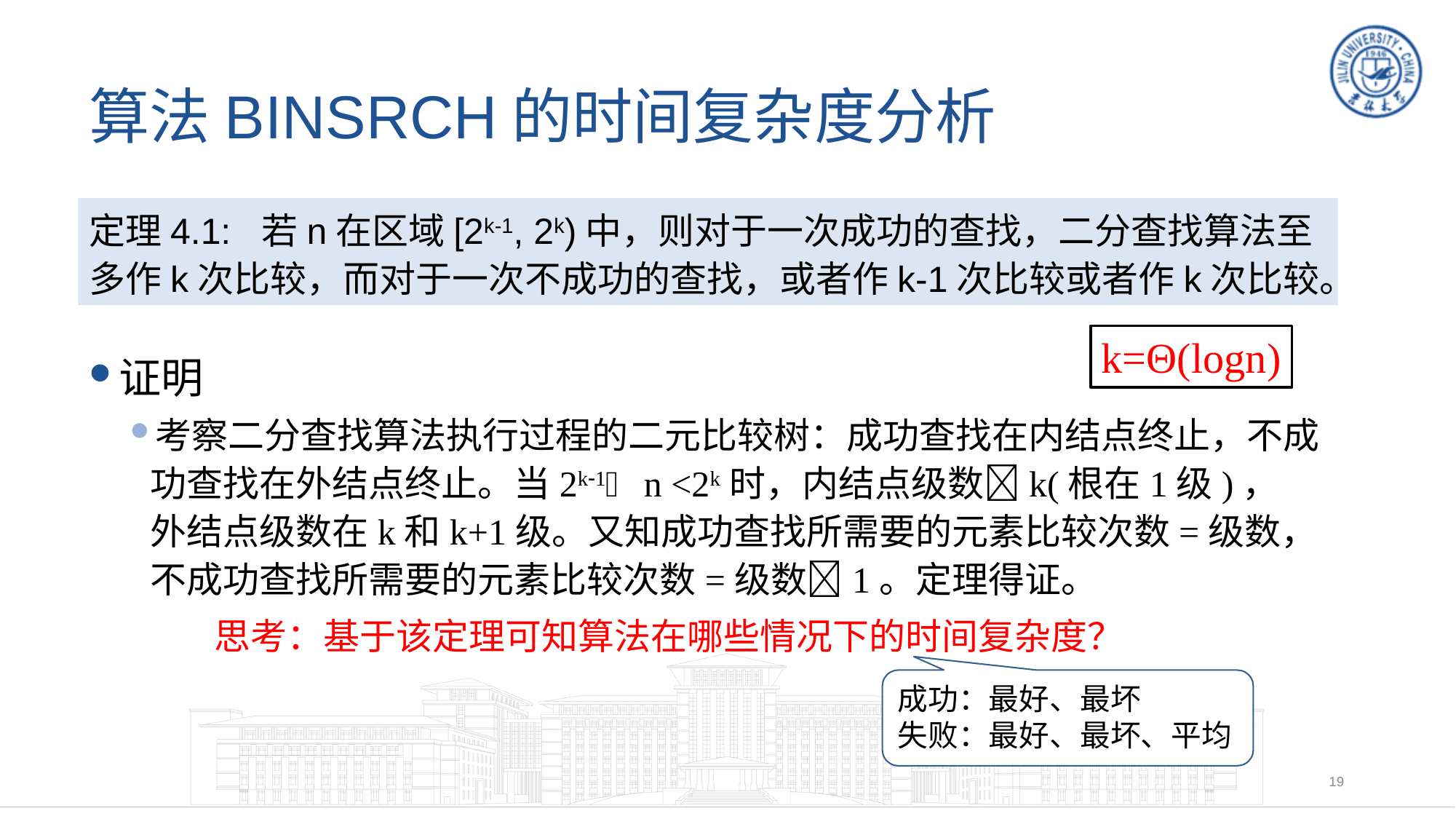

# 算法BINSRCH的时间复杂度分析
定理4.1: 若n在区域[2k-1, 2k)中，则对于一次成功的查找，二分查找算法至多作k次比较，而对于一次不成功的查找，或者作k-1次比较或者作k次比较。
k=Θ(logn)
证明
考察二分查找算法执行过程的二元比较树：成功查找在内结点终止，不成功查找在外结点终止。当2k−1≤ n <2k时，内结点级数≤k(根在1级)， 外结点级数在k和k+1级。又知成功查找所需要的元素比较次数=级数，不成功查找所需要的元素比较次数=级数−1。定理得证。

思考：基于该定理可知算法在哪些情况下的时间复杂度？
成功：最好、最坏
失败：最好、最坏、平均
19